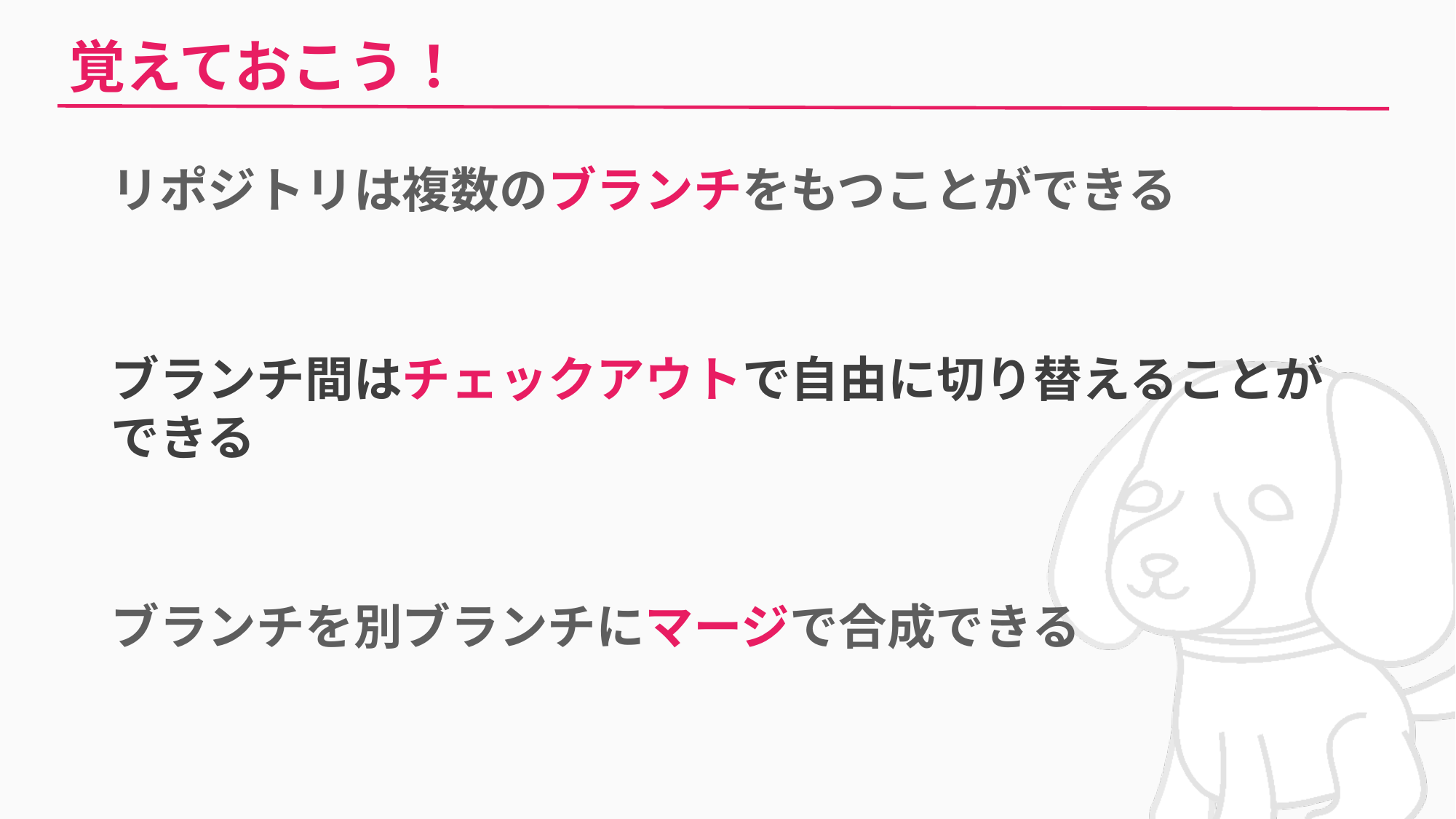

# 覚えておこう！
リポジトリは複数のブランチをもつことができる

ブランチ間はチェックアウトで自由に切り替えることができる

ブランチを別ブランチにマージで合成できる